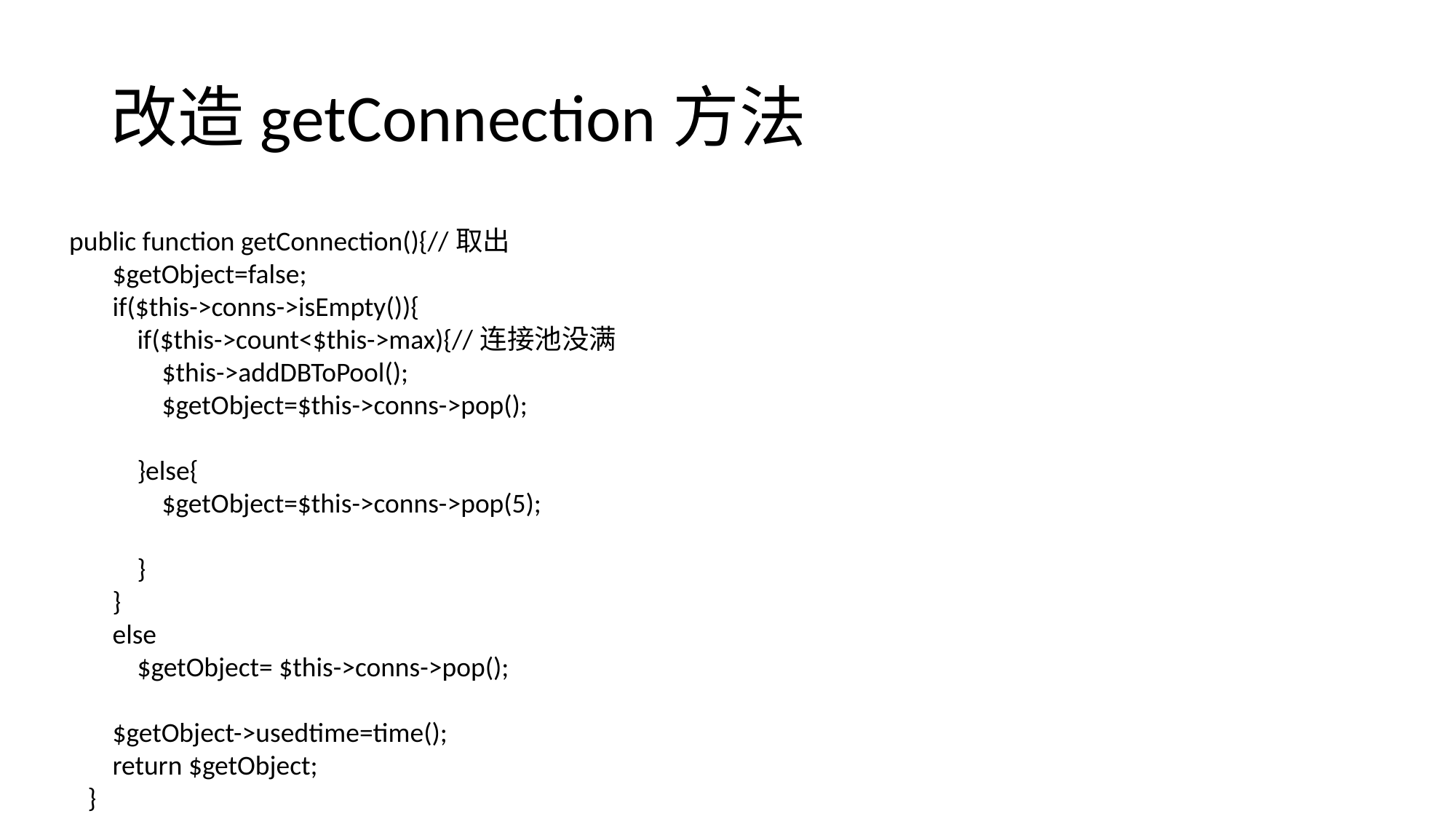

# 改造getConnection方法
 public function getConnection(){//取出
        $getObject=false;
        if($this->conns->isEmpty()){
            if($this->count<$this->max){//连接池没满
                $this->addDBToPool();
                $getObject=$this->conns->pop();

            }else{
                $getObject=$this->conns->pop(5);

            }
        }
        else
            $getObject= $this->conns->pop();

        $getObject->usedtime=time();
        return $getObject;
    }